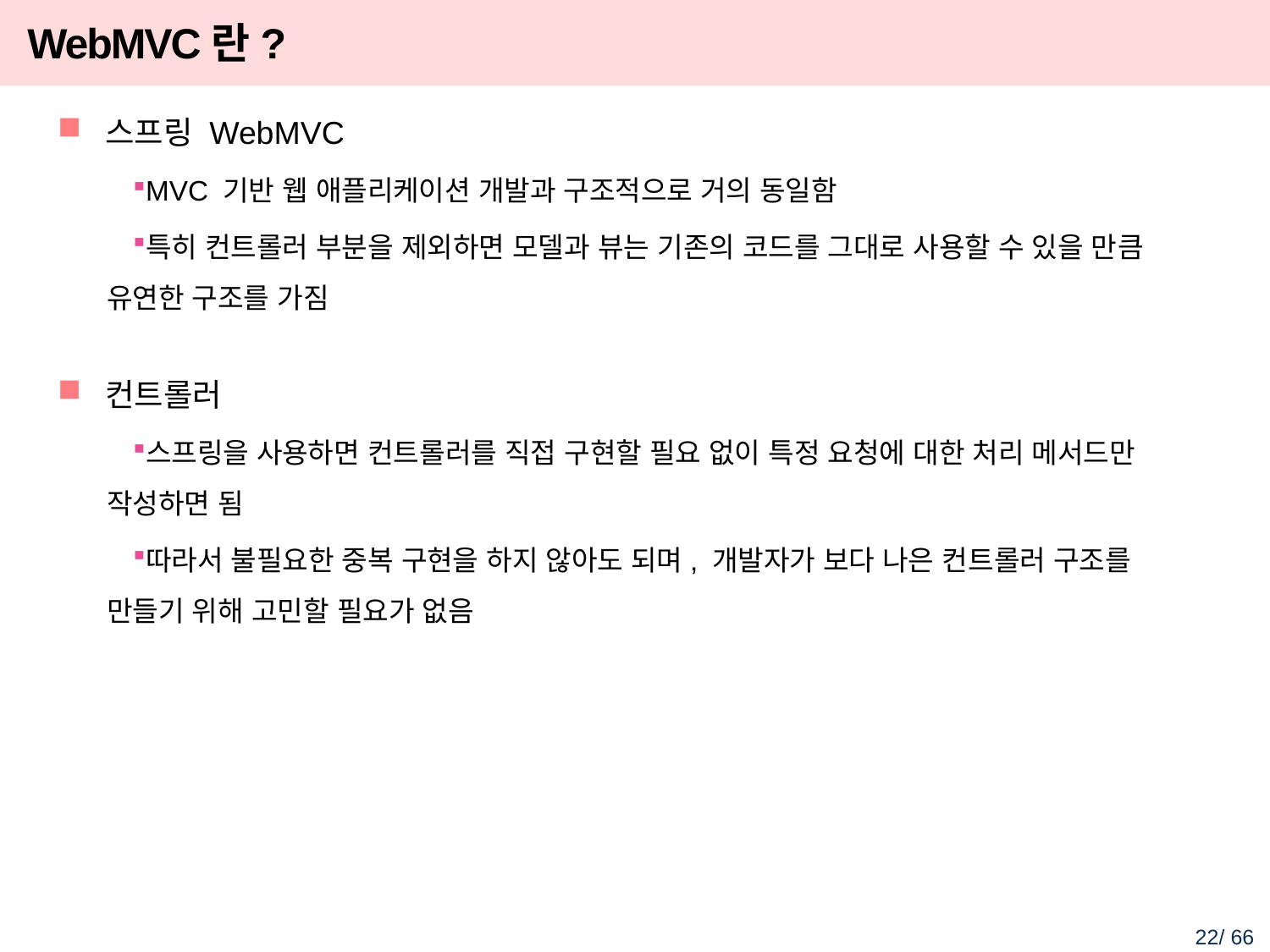

# WebMVC란?
스프링 WebMVC
MVC 기반 웹 애플리케이션 개발과 구조적으로 거의 동일함
특히 컨트롤러 부분을 제외하면 모델과 뷰는 기존의 코드를 그대로 사용할 수 있을 만큼 유연한 구조를 가짐

컨트롤러
스프링을 사용하면 컨트롤러를 직접 구현할 필요 없이 특정 요청에 대한 처리 메서드만 작성하면 됨
따라서 불필요한 중복 구현을 하지 않아도 되며, 개발자가 보다 나은 컨트롤러 구조를 만들기 위해 고민할 필요가 없음